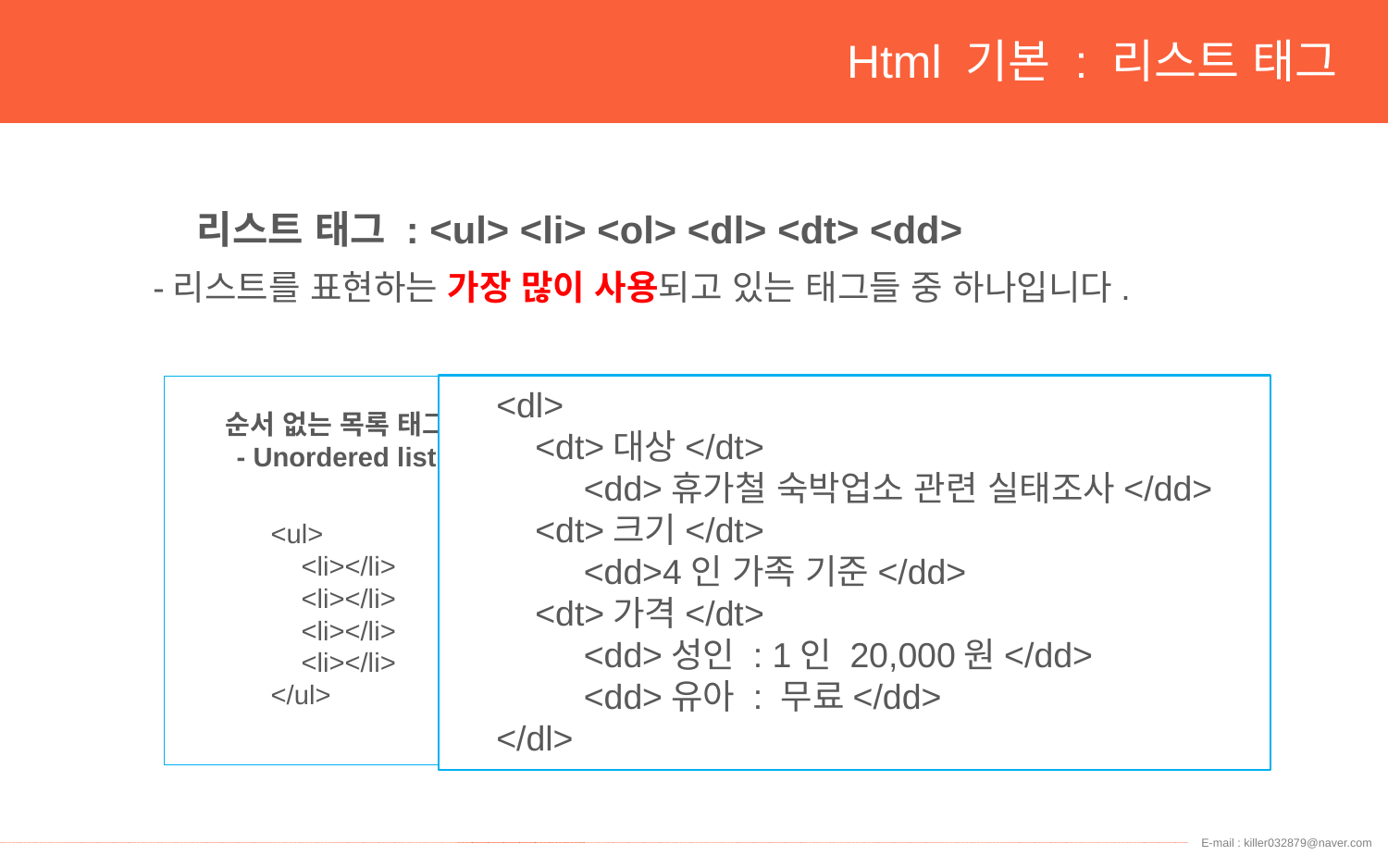

Html 기본 : 리스트 태그
리스트 태그 : <ul> <li> <ol> <dl> <dt> <dd>
-리스트를 표현하는 가장 많이 사용되고 있는 태그들 중 하나입니다.

<dl>
    <dt>대상</dt>
         <dd>휴가철 숙박업소 관련 실태조사</dd>
    <dt>크기</dt>
         <dd>4인 가족 기준</dd>
    <dt>가격</dt>
         <dd>성인 : 1인 20,000원</dd>
         <dd>유아 : 무료</dd>
</dl>

순서 없는 목록 태그
- Unordered list
순서 있는 목록 태그
- Ordered list
정의 목록 태그
- Definition list
<ol>
    <li></li>
    <li></li>
    <li></li>
    <li></li>
</ol>
<ul>
    <li></li>
    <li></li>
    <li></li>
    <li></li>
</ul>
<dl>
    <dt>제목</dt>
      <dd>내용01</dd>
      <dd>내용02</dd>
      <dd>내용03</dd>
</dl>